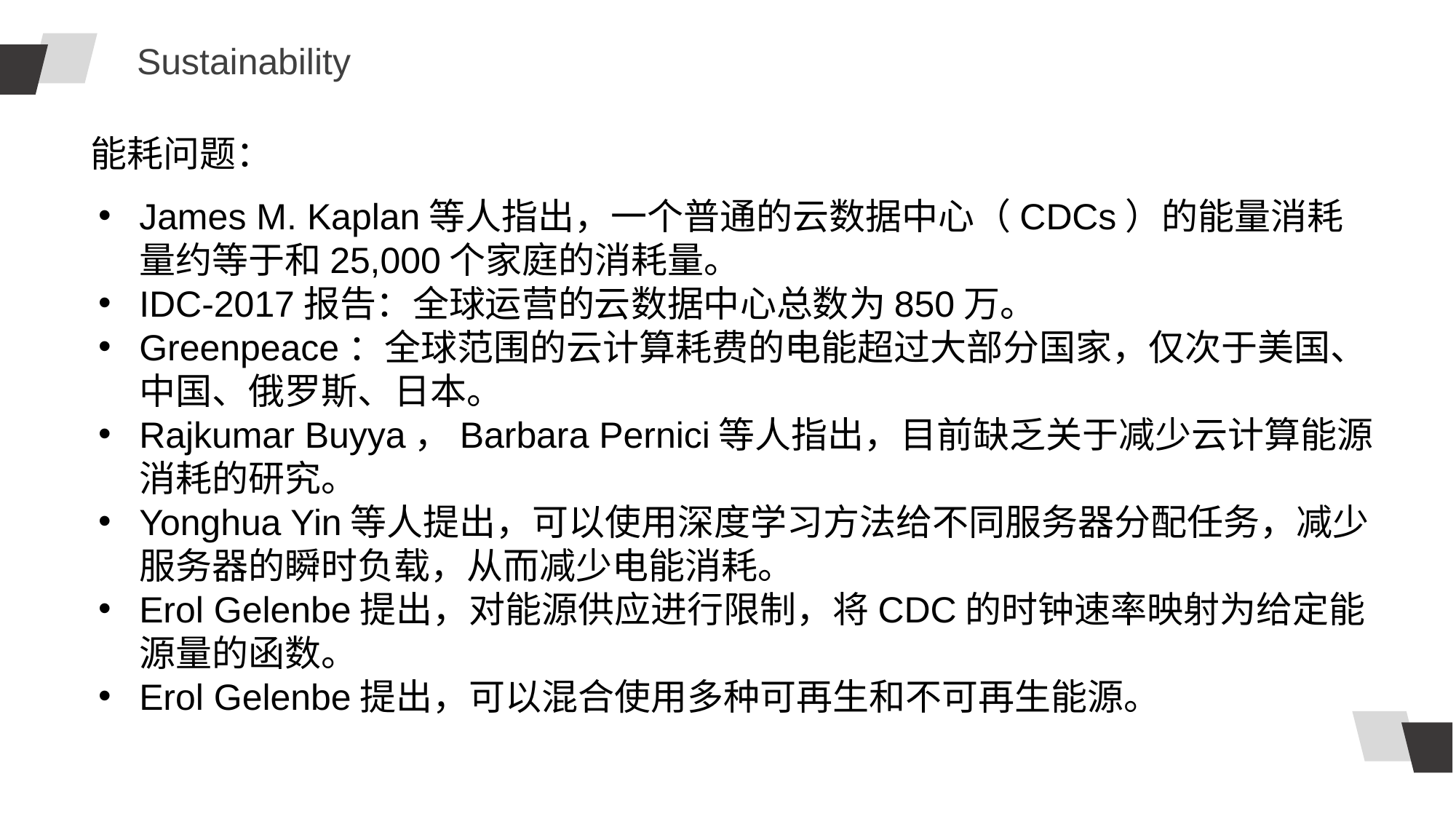

Sustainability
能耗问题：

James M. Kaplan等人指出，一个普通的云数据中心（CDCs）的能量消耗量约等于和25,000个家庭的消耗量。
IDC-2017报告：全球运营的云数据中心总数为850万。
Greenpeace：全球范围的云计算耗费的电能超过大部分国家，仅次于美国、中国、俄罗斯、日本。
Rajkumar Buyya，Barbara Pernici等人指出，目前缺乏关于减少云计算能源消耗的研究。
Yonghua Yin等人提出，可以使用深度学习方法给不同服务器分配任务，减少服务器的瞬时负载，从而减少电能消耗。
Erol Gelenbe提出，对能源供应进行限制，将CDC的时钟速率映射为给定能源量的函数。
Erol Gelenbe提出，可以混合使用多种可再生和不可再生能源。